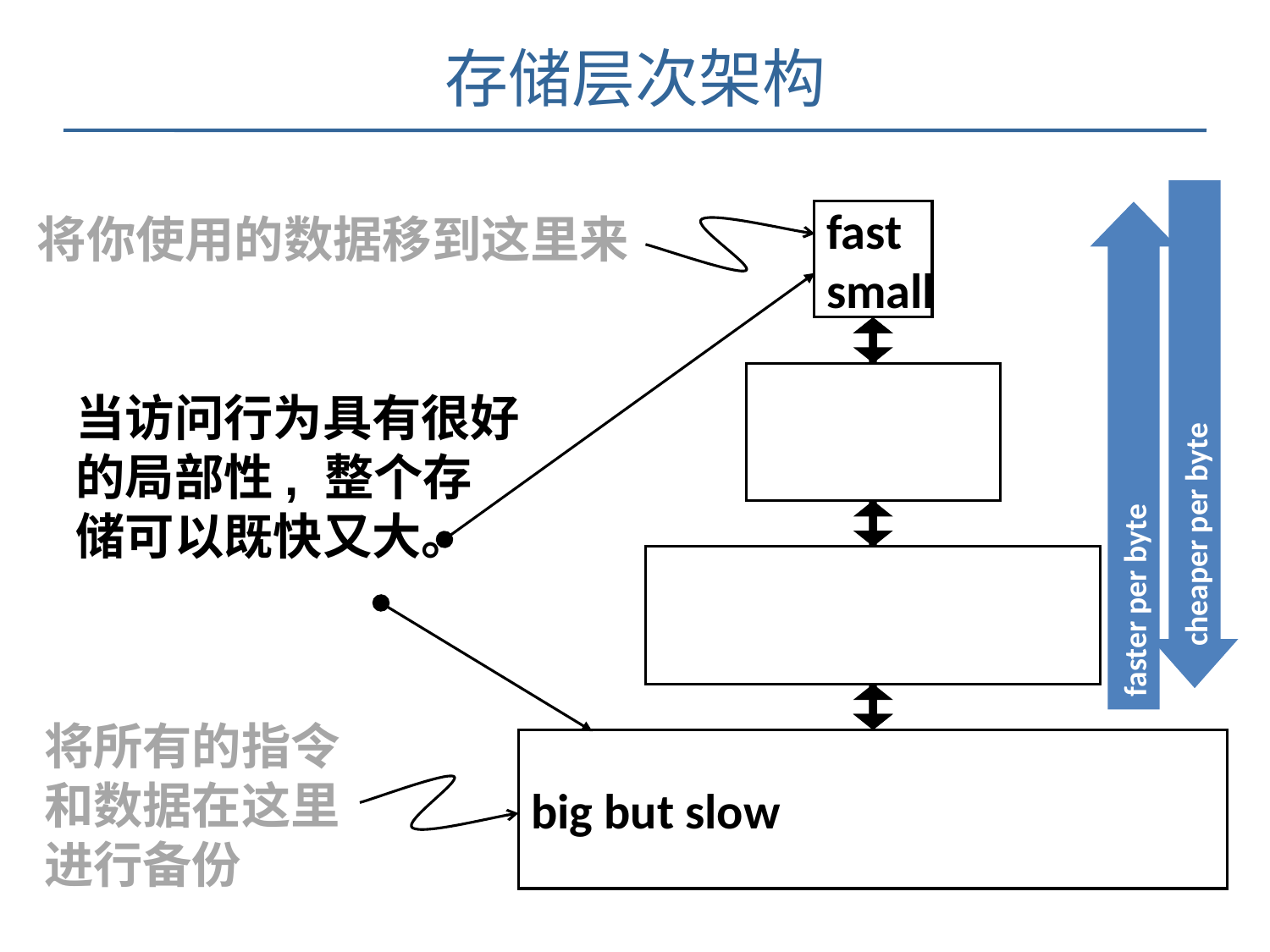

# 存储层次架构
fast
small
将你使用的数据移到这里来

faster per byte
cheaper per byte
当访问行为具有很好的局部性, 整个存储可以既快又大。

将所有的指令和数据在这里进行备份
big but slow